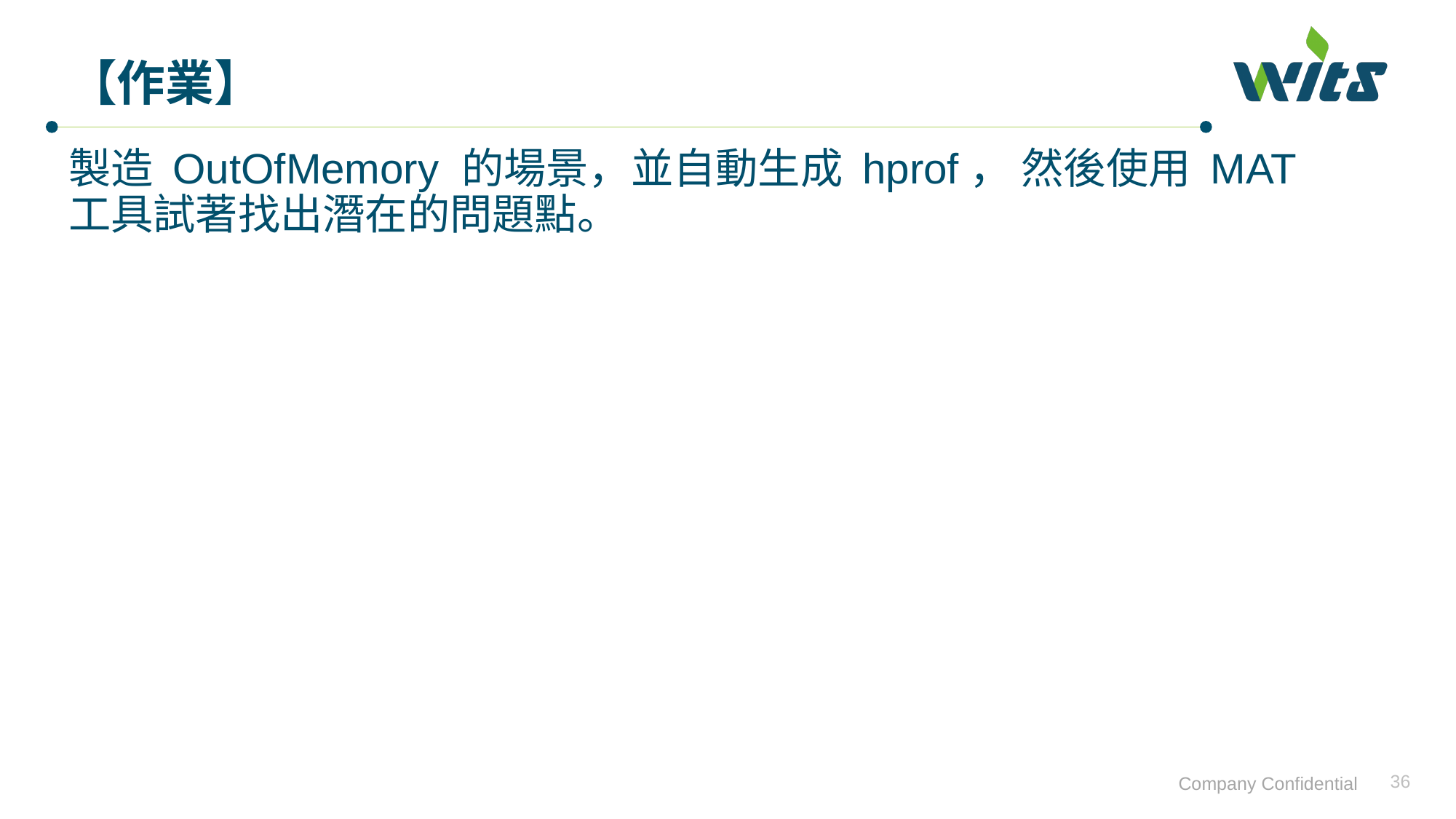

# 【作業】
製造 OutOfMemory 的場景，並自動生成 hprof， 然後使用 MAT 工具試著找出潛在的問題點。
36